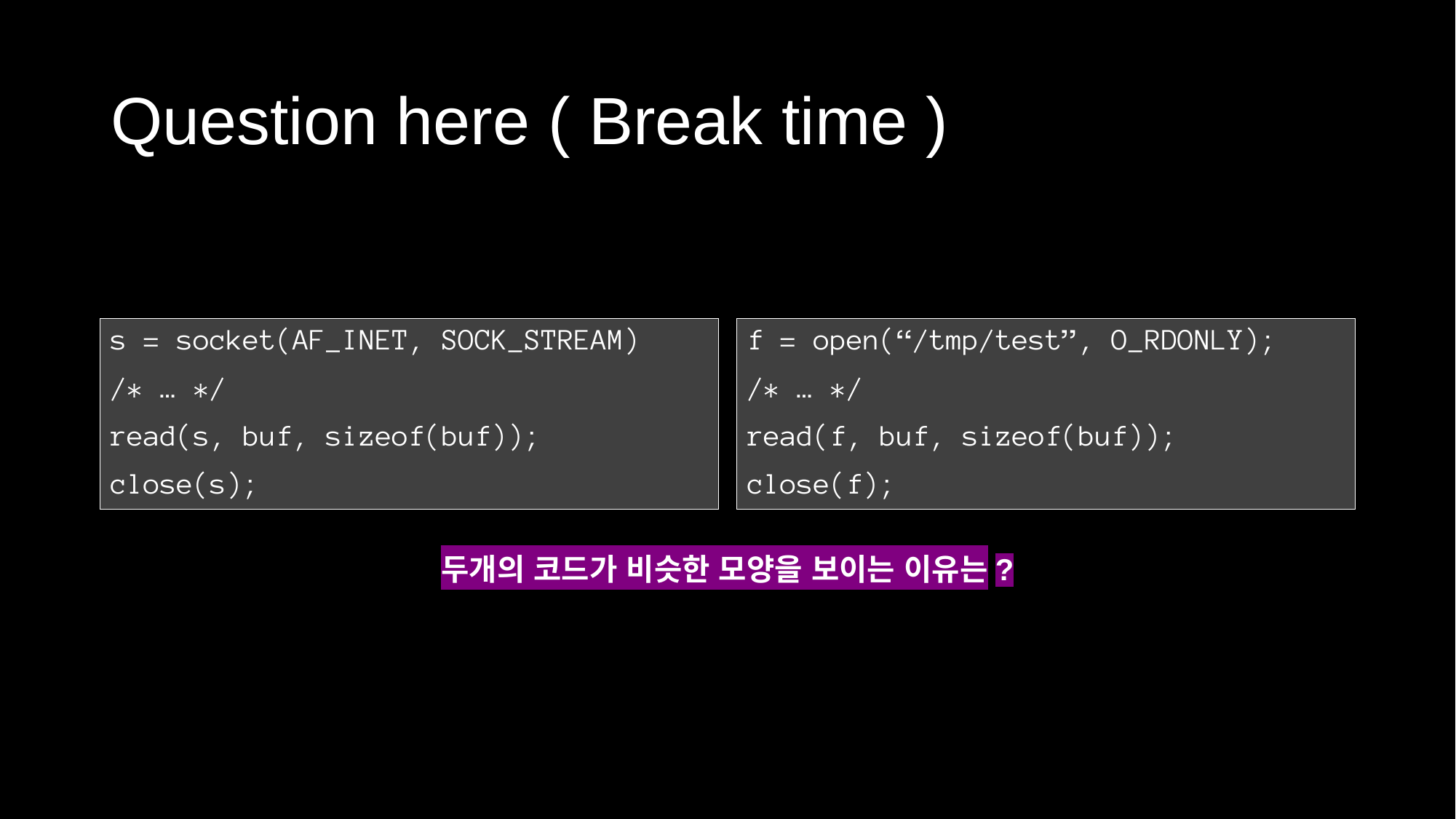

# Question here ( Break time )
s = socket(AF_INET, SOCK_STREAM)
/* … */
read(s, buf, sizeof(buf));
close(s);
f = open(“/tmp/test”, O_RDONLY);
/* … */
read(f, buf, sizeof(buf));
close(f);
두개의 코드가 비슷한 모양을 보이는 이유는?